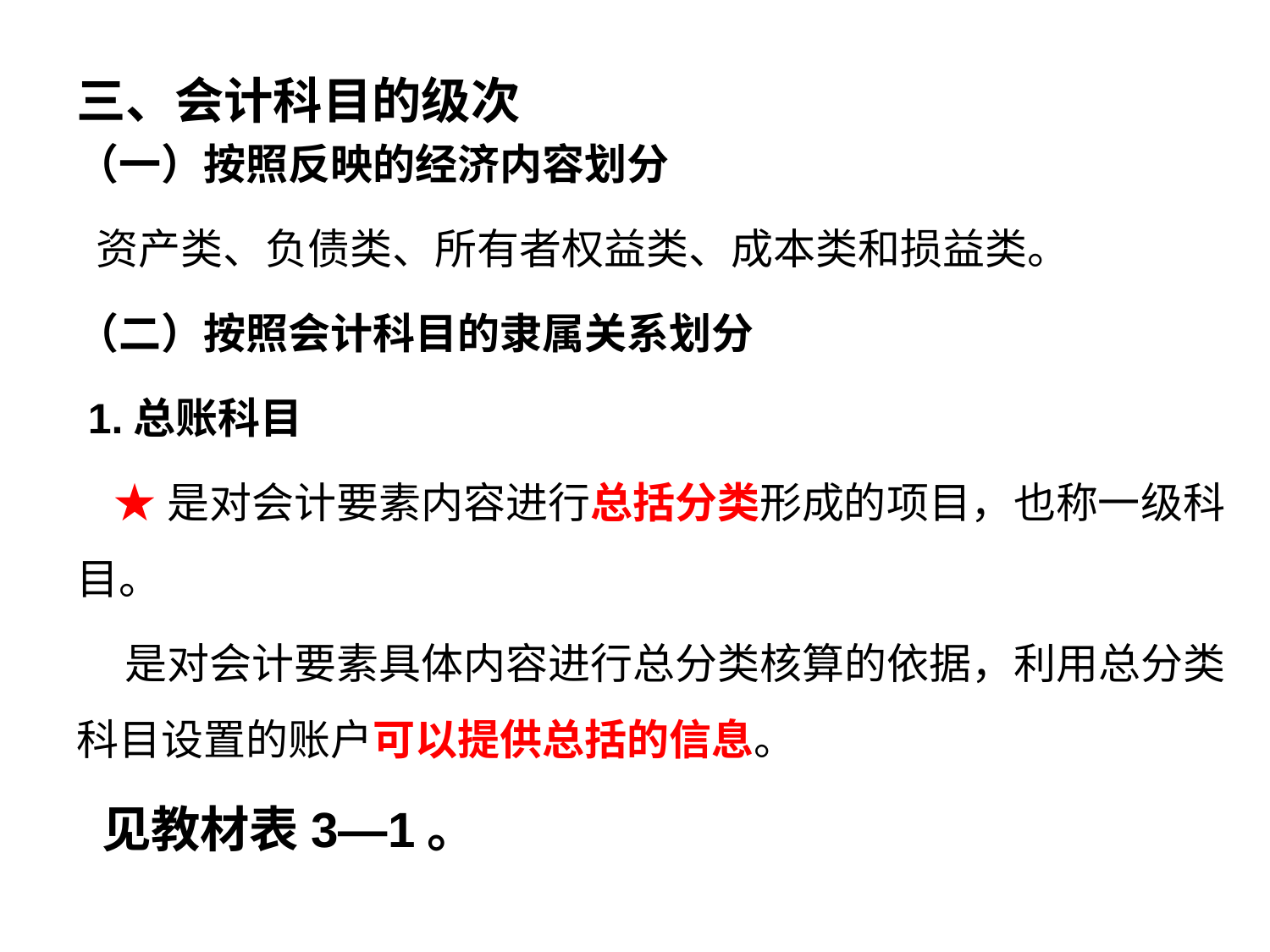

三、会计科目的级次
（一）按照反映的经济内容划分
 资产类、负债类、所有者权益类、成本类和损益类。
（二）按照会计科目的隶属关系划分
 1.总账科目
    ★是对会计要素内容进行总括分类形成的项目，也称一级科目。
    是对会计要素具体内容进行总分类核算的依据，利用总分类科目设置的账户可以提供总括的信息。
        见教材表3—1。

9